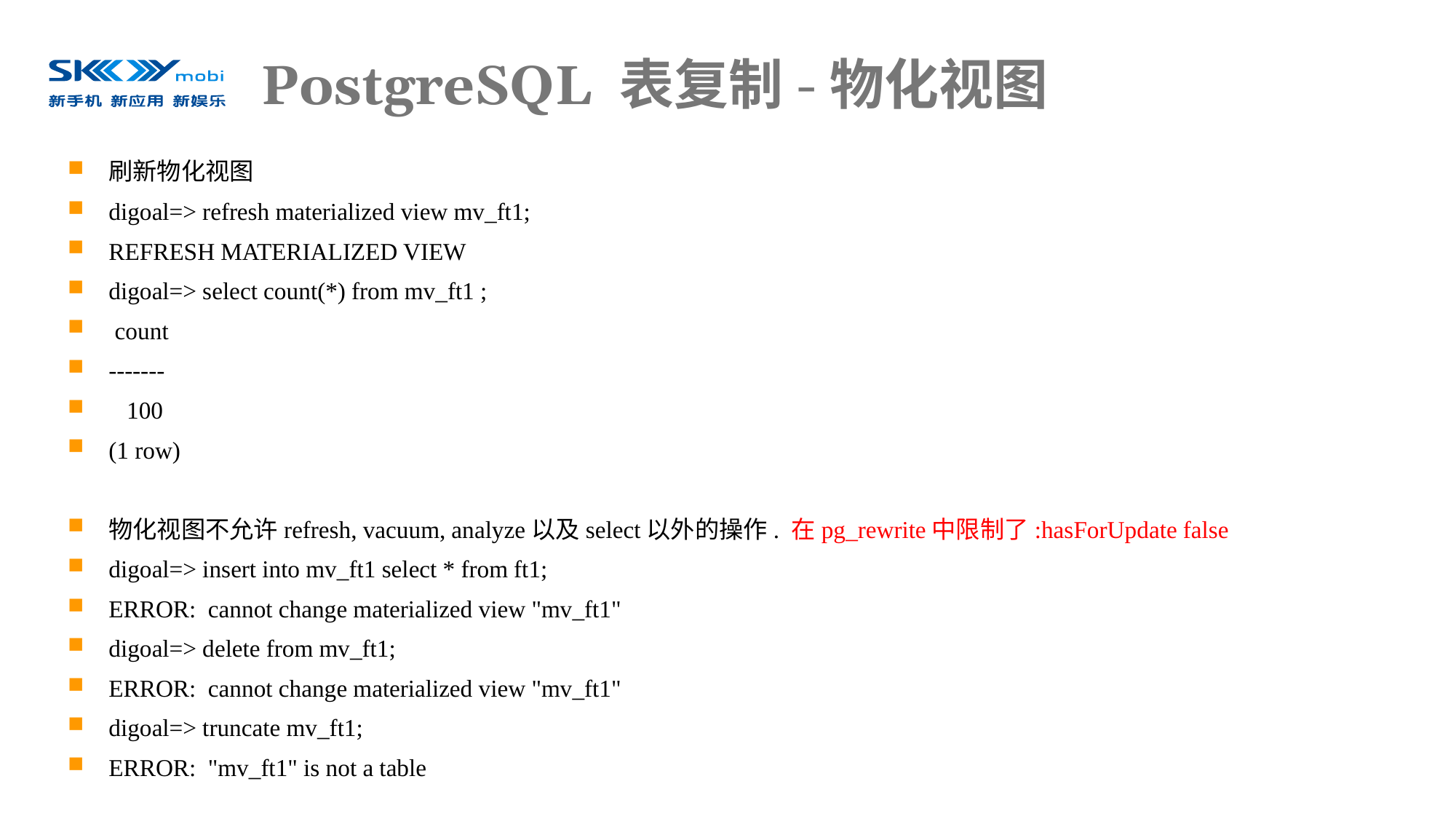

# PostgreSQL 表复制-物化视图
刷新物化视图
digoal=> refresh materialized view mv_ft1;
REFRESH MATERIALIZED VIEW
digoal=> select count(*) from mv_ft1 ;
 count
-------
   100
(1 row)

物化视图不允许refresh, vacuum, analyze以及select以外的操作. 在pg_rewrite中限制了:hasForUpdate false
digoal=> insert into mv_ft1 select * from ft1;
ERROR:  cannot change materialized view "mv_ft1"
digoal=> delete from mv_ft1;
ERROR:  cannot change materialized view "mv_ft1"
digoal=> truncate mv_ft1;
ERROR:  "mv_ft1" is not a table